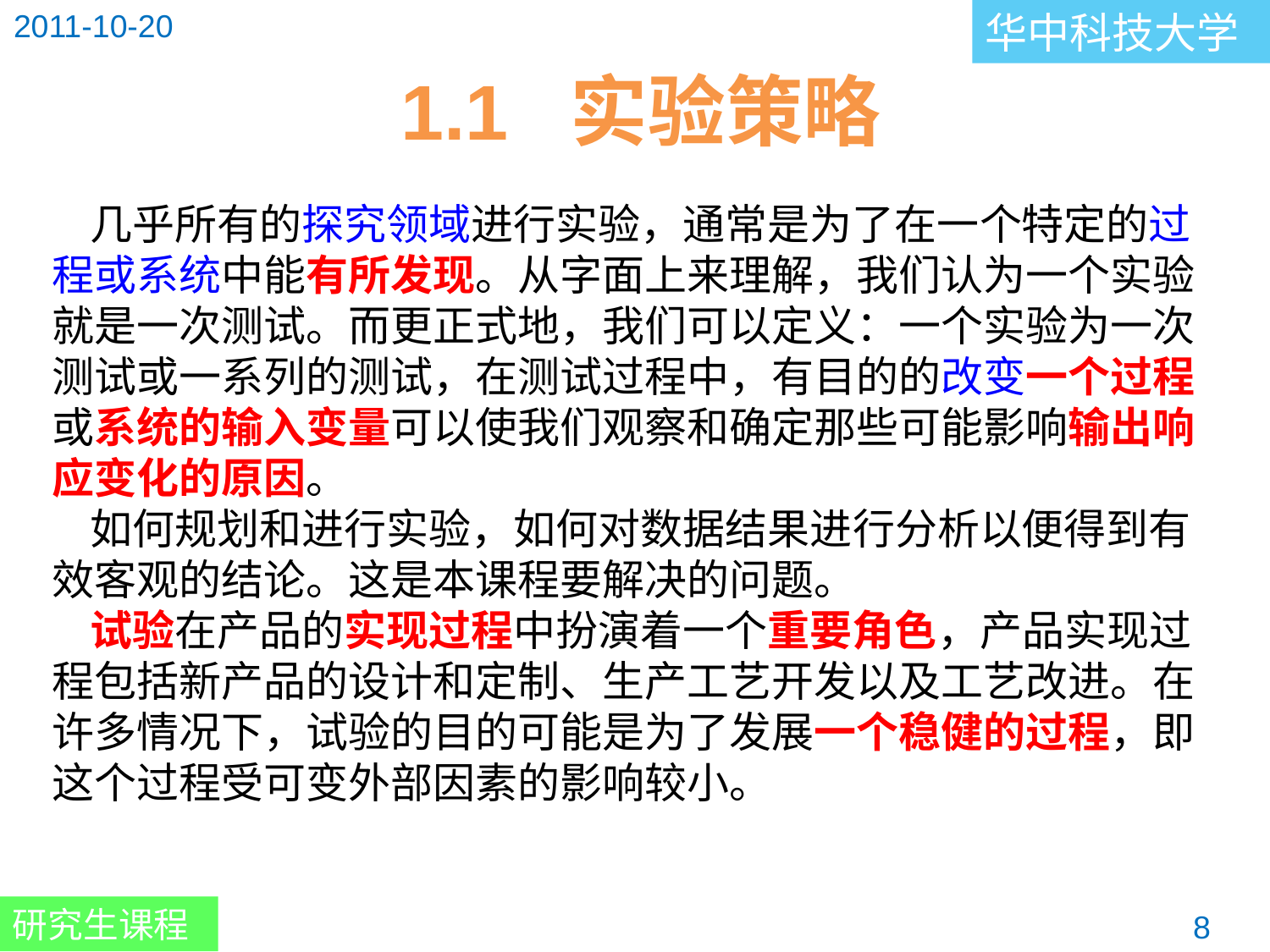

1.1  实验策略
几乎所有的探究领域进行实验，通常是为了在一个特定的过程或系统中能有所发现。从字面上来理解，我们认为一个实验就是一次测试。而更正式地，我们可以定义：一个实验为一次测试或一系列的测试，在测试过程中，有目的的改变一个过程或系统的输入变量可以使我们观察和确定那些可能影响输出响应变化的原因。
如何规划和进行实验，如何对数据结果进行分析以便得到有效客观的结论。这是本课程要解决的问题。
试验在产品的实现过程中扮演着一个重要角色，产品实现过程包括新产品的设计和定制、生产工艺开发以及工艺改进。在许多情况下，试验的目的可能是为了发展一个稳健的过程，即这个过程受可变外部因素的影响较小。